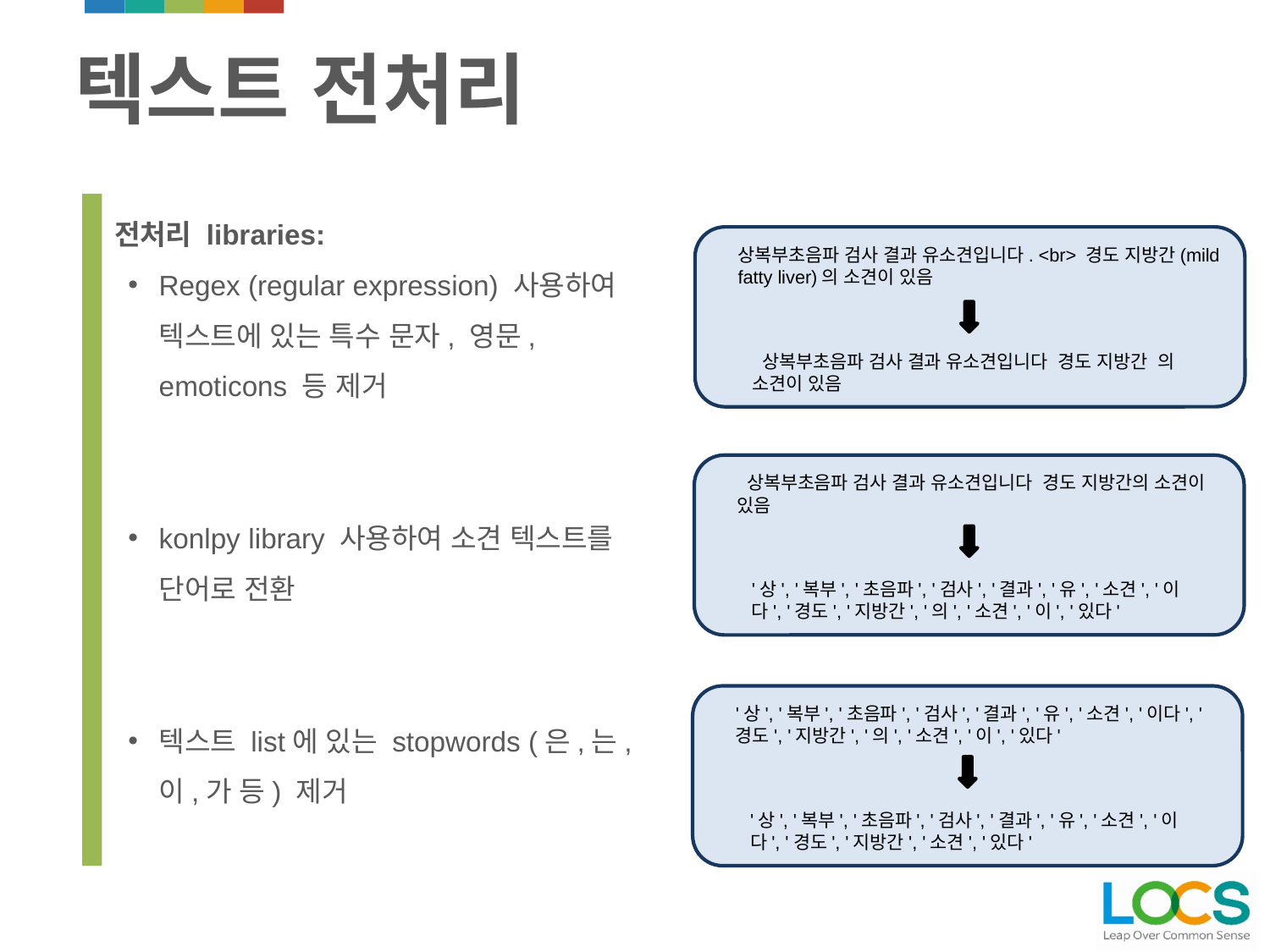

# 텍스트 전처리

전처리 libraries:
Regex (regular expression) 사용하여 텍스트에 있는 특수 문자, 영문, emoticons 등 제거

konlpy library 사용하여 소견 텍스트를 단어로 전환

텍스트 list에 있는 stopwords (은,는,이,가 등) 제거

상복부초음파 검사 결과 유소견입니다. <br> 경도 지방간(mild fatty liver)의 소견이 있음

 상복부초음파 검사 결과 유소견입니다  경도 지방간  의 소견이 있음

 상복부초음파 검사 결과 유소견입니다  경도 지방간의 소견이 있음

'상', '복부', '초음파', '검사', '결과', '유', '소견', '이다', '경도', '지방간', '의', '소견', '이', '있다'

'상', '복부', '초음파', '검사', '결과', '유', '소견', '이다', '경도', '지방간', '의', '소견', '이', '있다'

'상', '복부', '초음파', '검사', '결과', '유', '소견', '이다', '경도', '지방간', '소견', '있다'